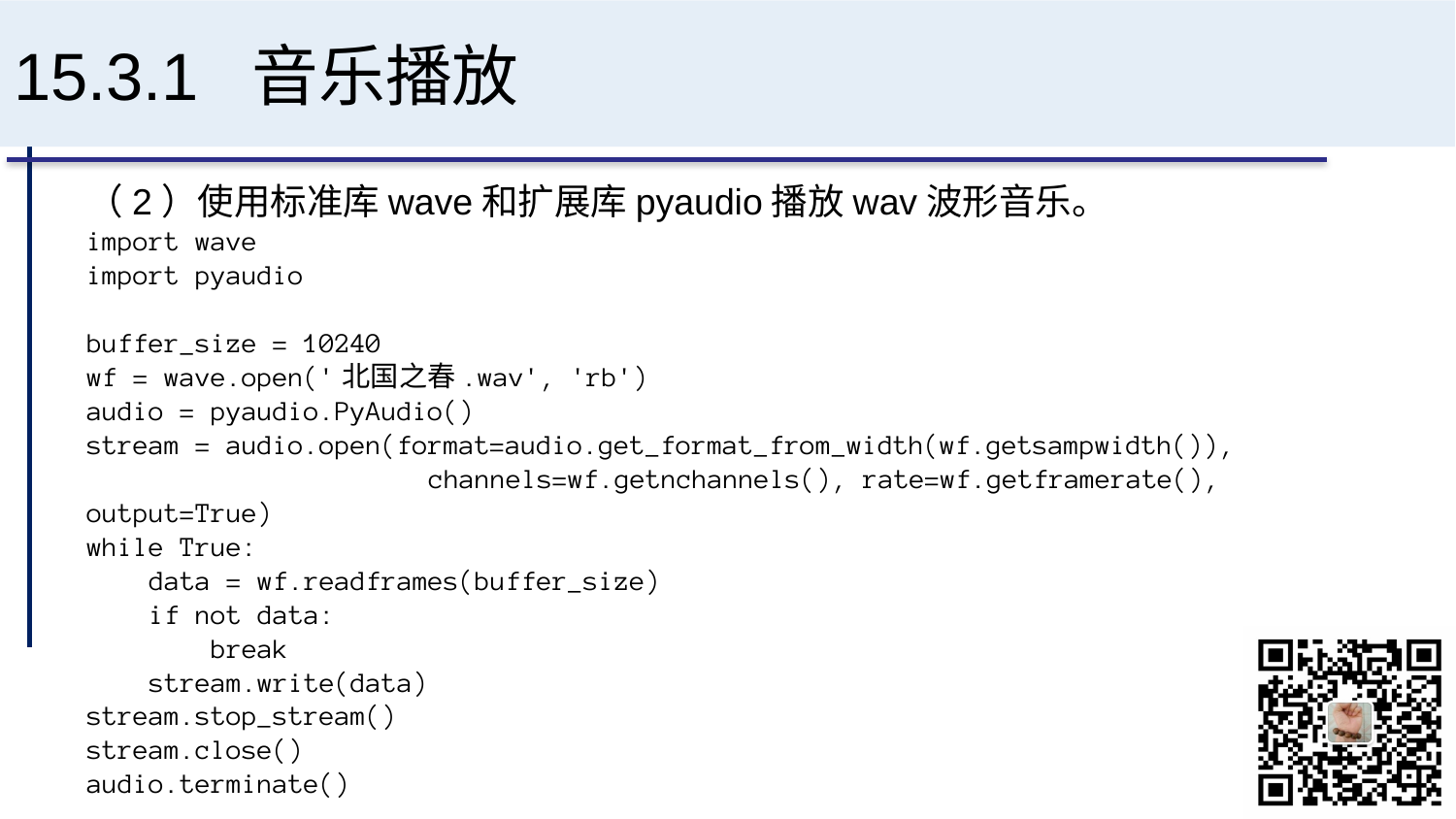

# 15.3.1  音乐播放
（2）使用标准库wave和扩展库pyaudio播放wav波形音乐。
import wave
import pyaudio

buffer_size = 10240
wf = wave.open('北国之春.wav', 'rb')
audio = pyaudio.PyAudio()
stream = audio.open(format=audio.get_format_from_width(wf.getsampwidth()),
                      channels=wf.getnchannels(), rate=wf.getframerate(),  output=True)
while True:
    data = wf.readframes(buffer_size)
    if not data:
        break
    stream.write(data)
stream.stop_stream()
stream.close()
audio.terminate()